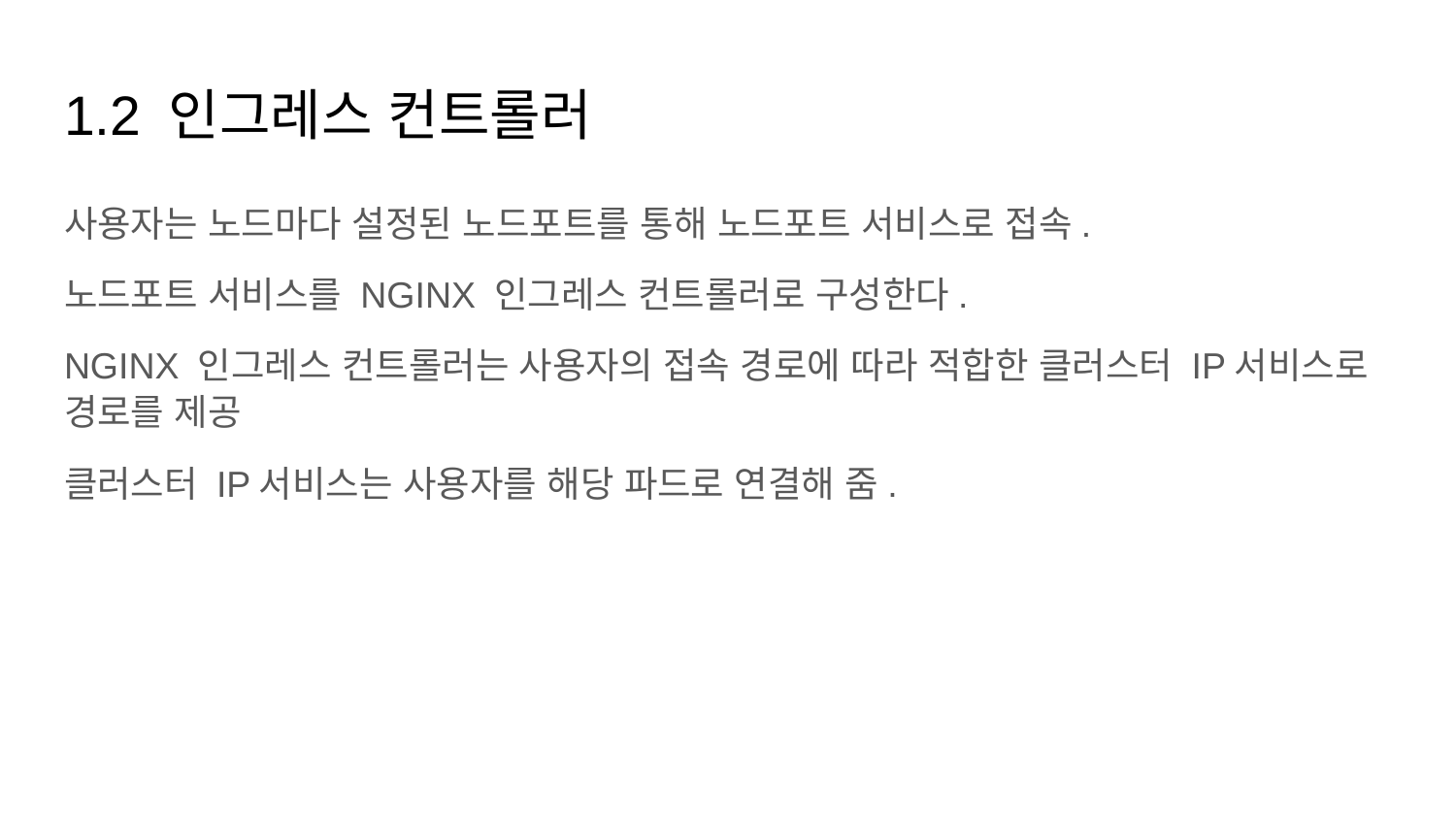

# 1.2 인그레스 컨트롤러
사용자는 노드마다 설정된 노드포트를 통해 노드포트 서비스로 접속.
노드포트 서비스를 NGINX 인그레스 컨트롤러로 구성한다.
NGINX 인그레스 컨트롤러는 사용자의 접속 경로에 따라 적합한 클러스터 IP서비스로 경로를 제공
클러스터 IP서비스는 사용자를 해당 파드로 연결해 줌.